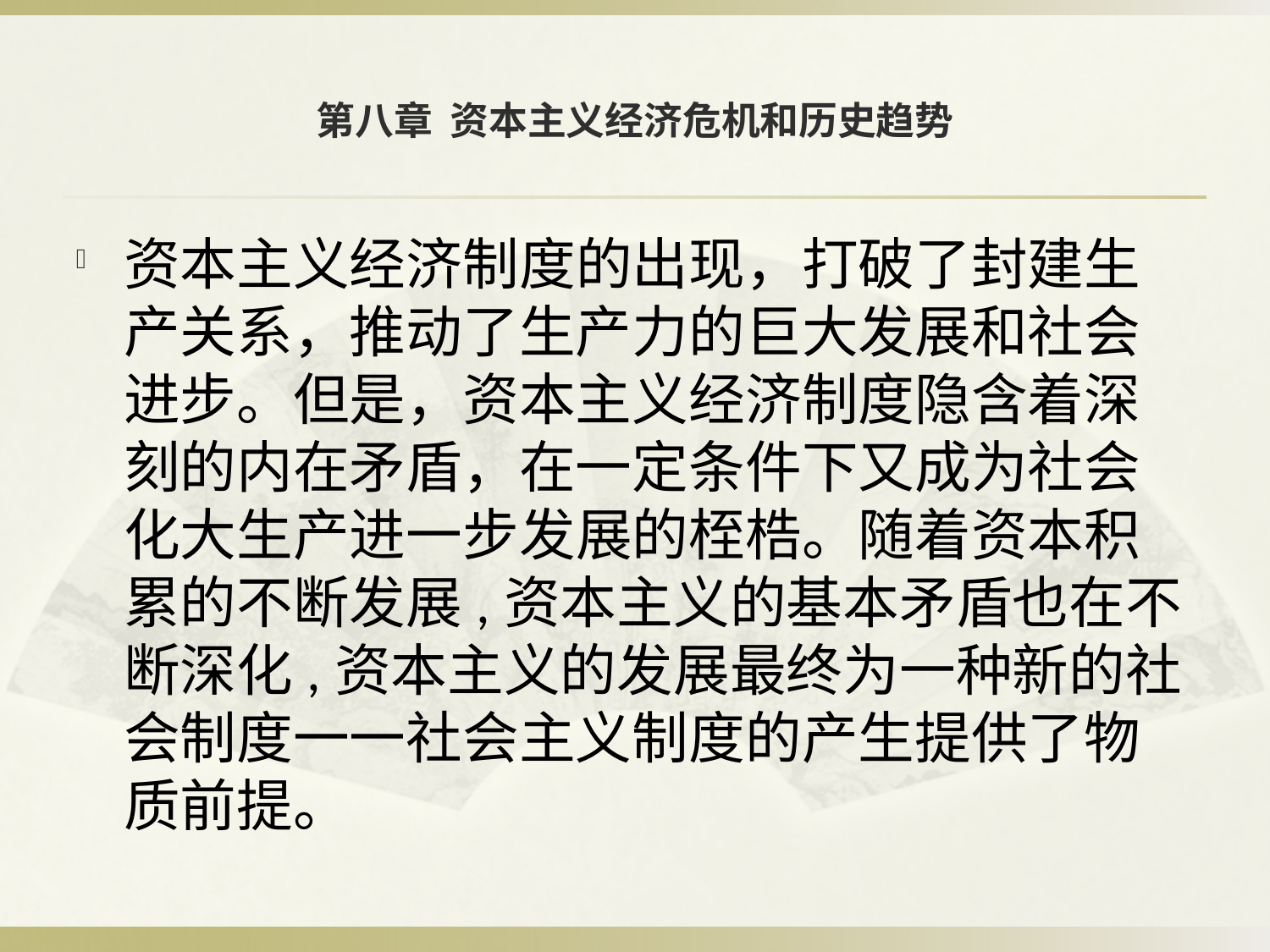

# 第八章  资本主义经济危机和历史趋势
资本主义经济制度的出现，打破了封建生产关系，推动了生产力的巨大发展和社会进步。但是，资本主义经济制度隐含着深刻的内在矛盾，在一定条件下又成为社会化大生产进一步发展的桎梏。随着资本积累的不断发展,资本主义的基本矛盾也在不断深化,资本主义的发展最终为一种新的社会制度一一社会主义制度的产生提供了物质前提。